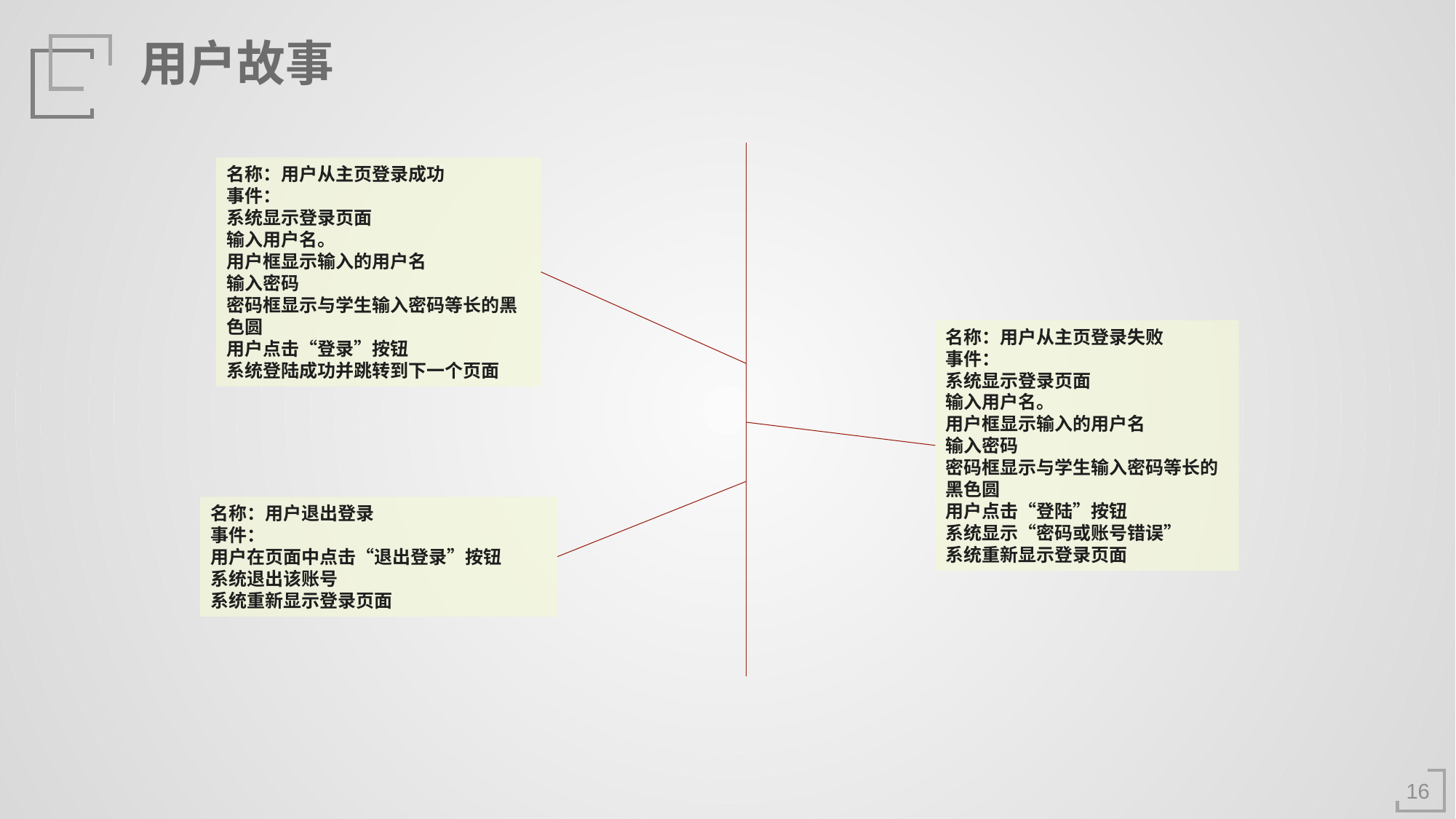

用户故事
名称：用户从主页登录成功
事件：
系统显示登录页面
输入用户名。
用户框显示输入的用户名
输入密码
密码框显示与学生输入密码等长的黑色圆
用户点击“登录”按钮
系统登陆成功并跳转到下一个页面
名称：用户从主页登录失败
事件：
系统显示登录页面
输入用户名。
用户框显示输入的用户名
输入密码
密码框显示与学生输入密码等长的黑色圆
用户点击“登陆”按钮
系统显示“密码或账号错误”
系统重新显示登录页面
名称：用户退出登录
事件：
用户在页面中点击“退出登录”按钮
系统退出该账号
系统重新显示登录页面